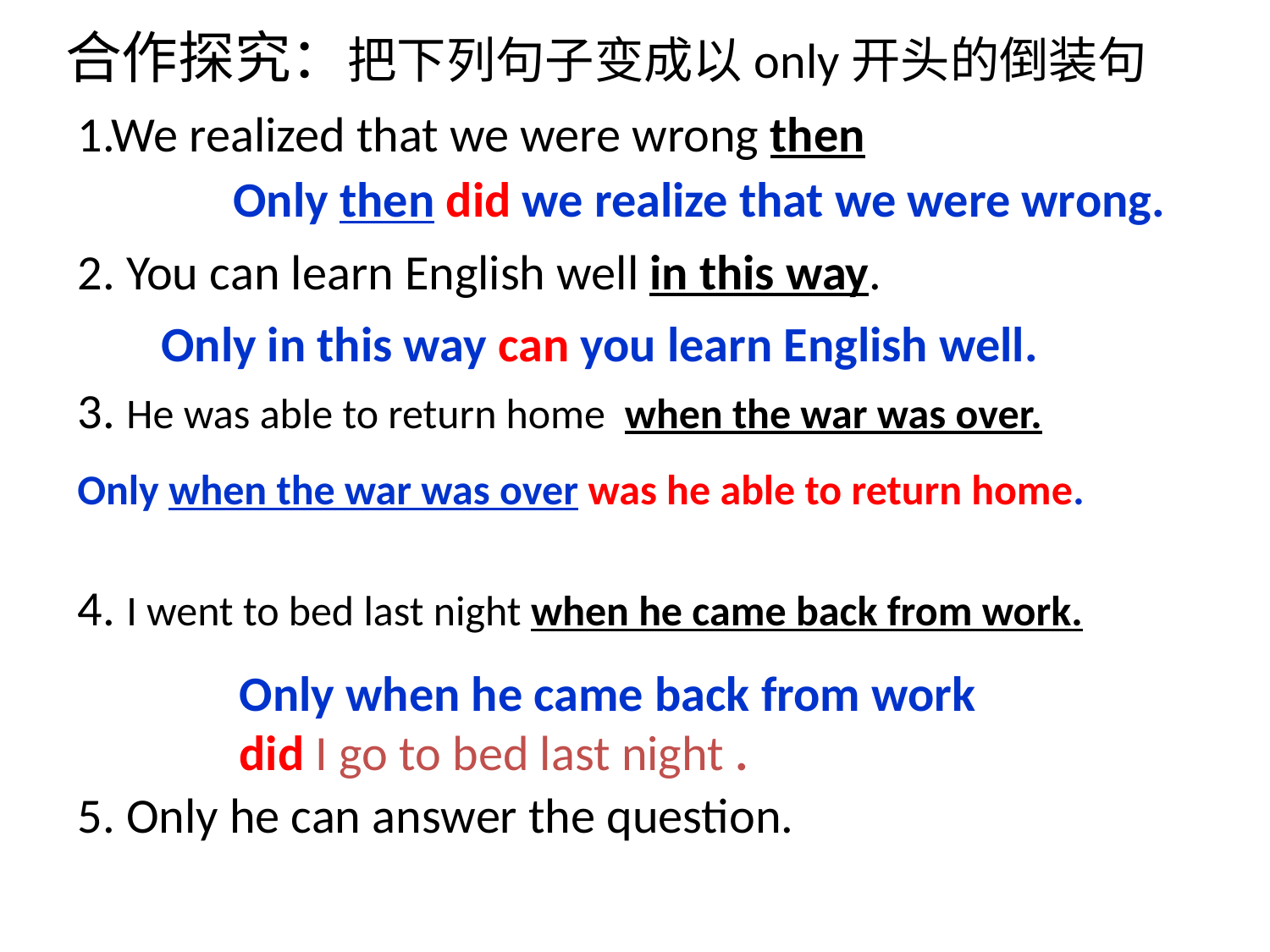

# 合作探究：把下列句子变成以only开头的倒装句
1.We realized that we were wrong then

2. You can learn English well in this way.

3. He was able to return home  when the war was over.

4. I went to bed last night when he came back from work.

5. Only he can answer the question.
Only then did we realize that we were wrong.
Only in this way can you learn English well.
Only when the war was over was he able to return home.
Only when he came back from work
did I go to bed last night .